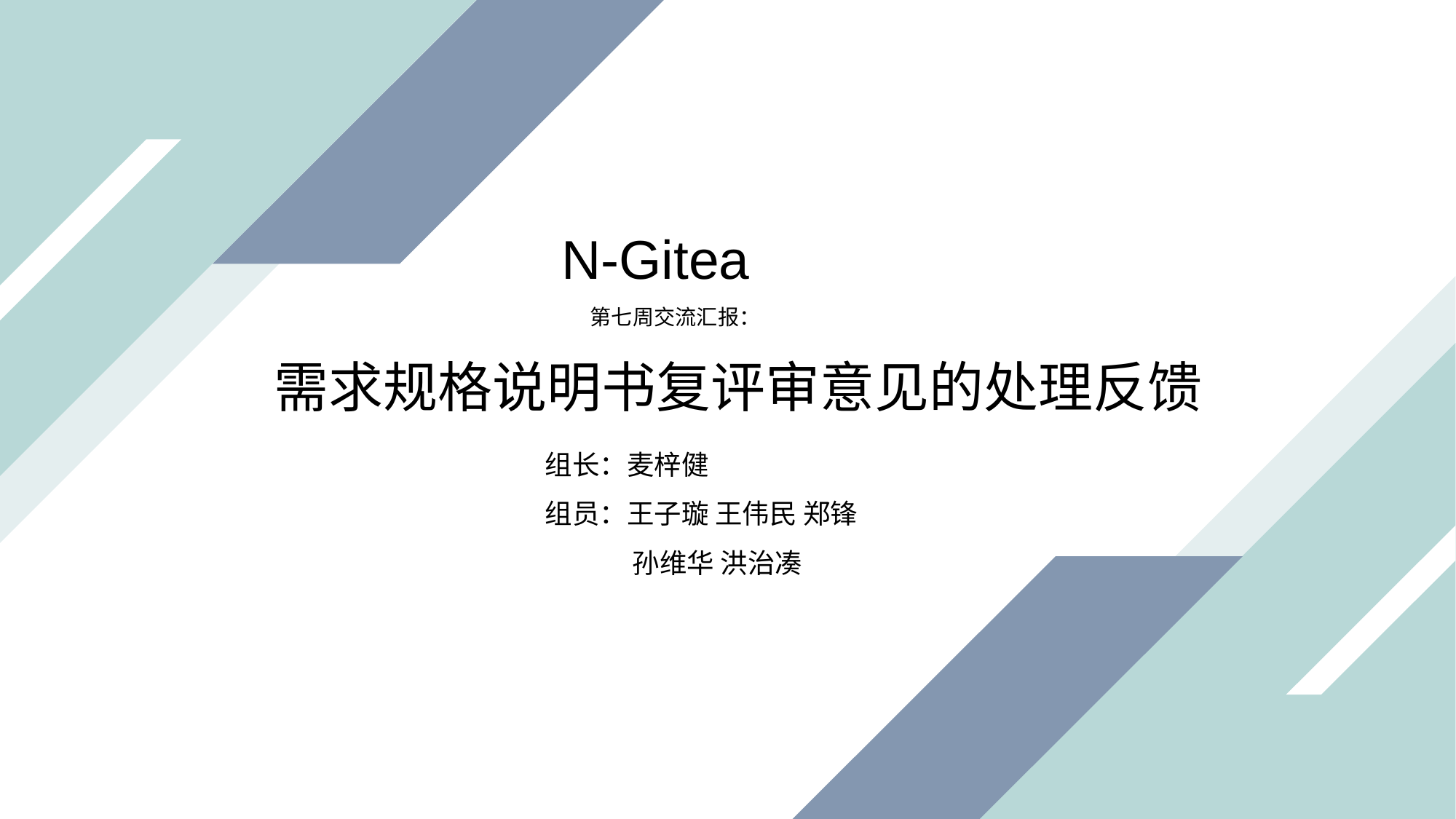

N-Gitea

第七周交流汇报：

需求规格说明书复评审意见的处理反馈
组长：麦梓健
组员：王子璇 王伟民 郑锋
             孙维华 洪治凑